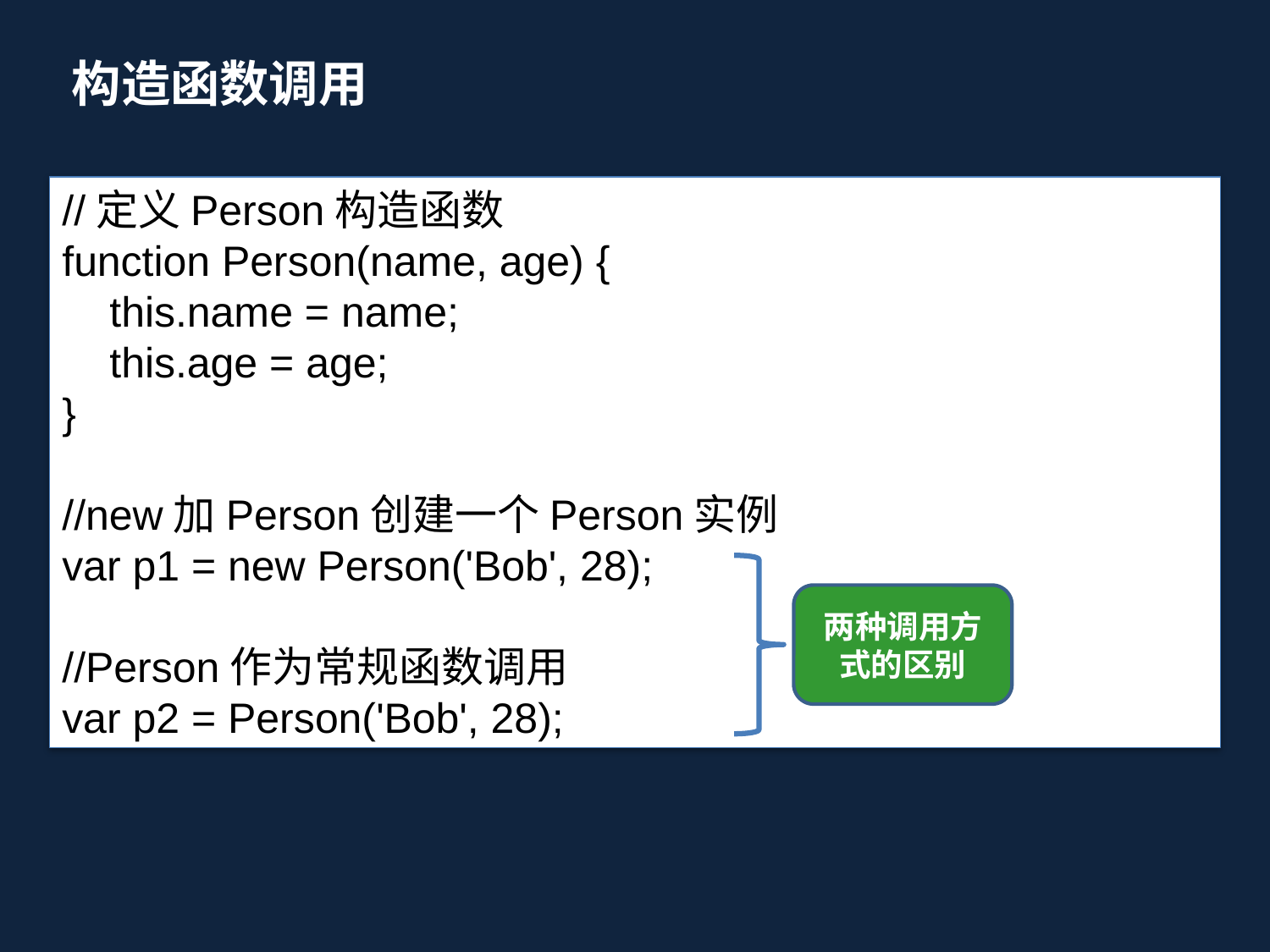

构造函数调用
//定义Person构造函数
function Person(name, age) {
    this.name = name;
    this.age = age;
}

//new加Person创建一个Person实例
var p1 = new Person('Bob', 28);

//Person作为常规函数调用
var p2 = Person('Bob', 28);

两种调用方式的区别